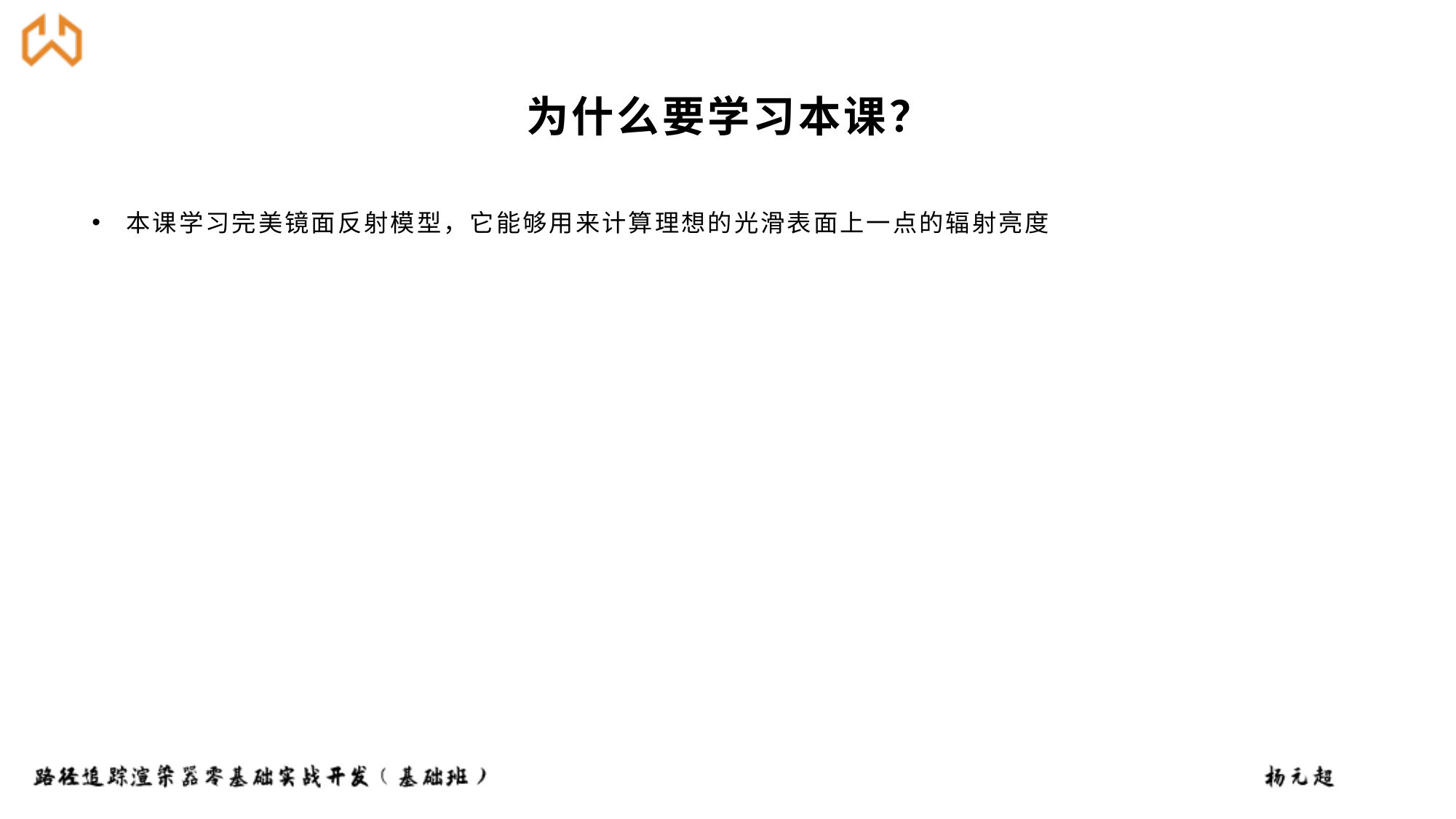

# 为什么要学习本课？
本课学习完美镜面反射模型，它能够用来计算理想的光滑表面上一点的辐射亮度